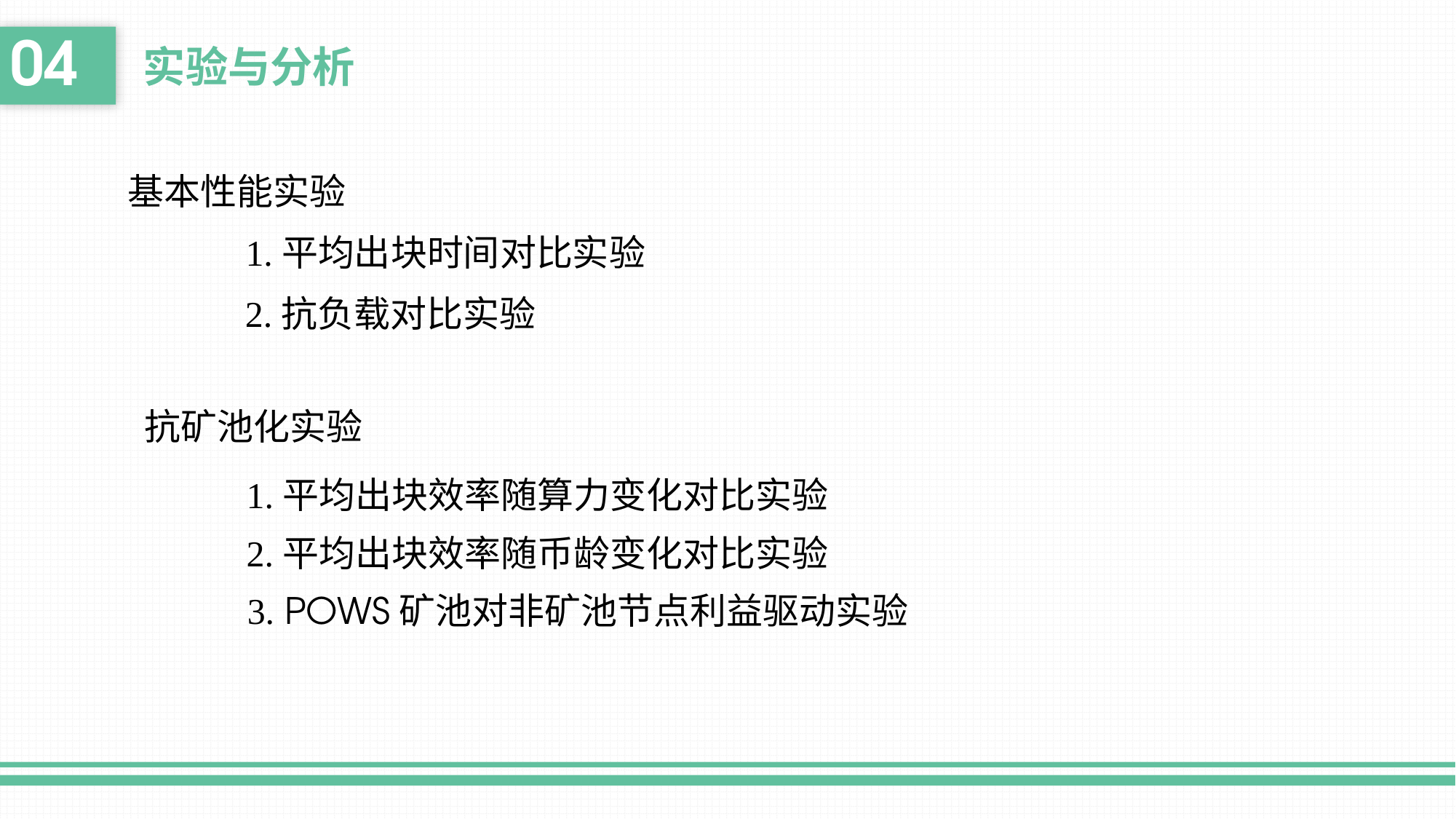

04
实验与分析
基本性能实验
1.平均出块时间对比实验
2.抗负载对比实验
抗矿池化实验
1.平均出块效率随算力变化对比实验
2.平均出块效率随币龄变化对比实验
3. POWS矿池对非矿池节点利益驱动实验